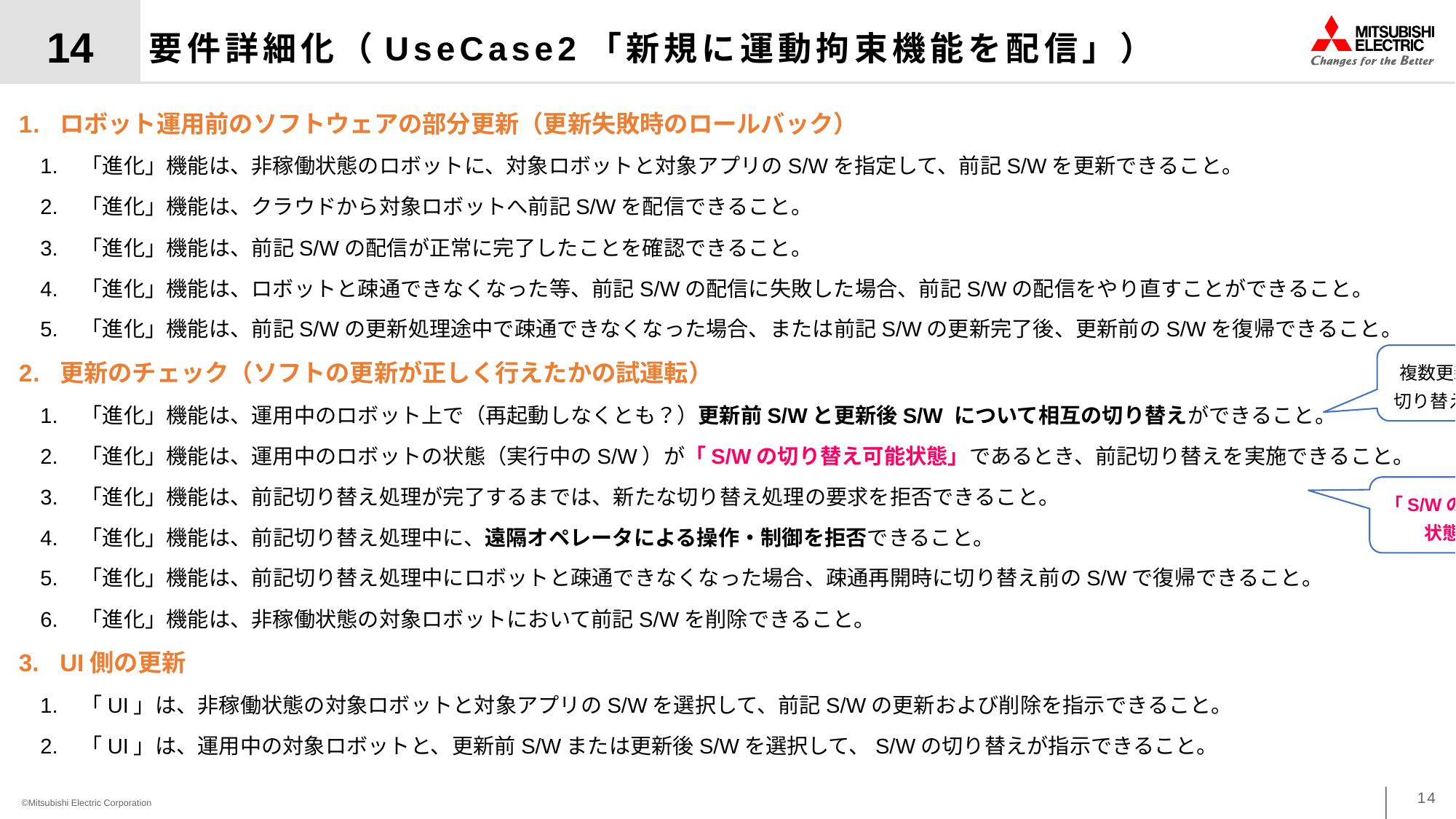

14
# 要件詳細化（UseCase2「新規に運動拘束機能を配信」）
ロボット運用前のソフトウェアの部分更新（更新失敗時のロールバック）
「進化」機能は、非稼働状態のロボットに、対象ロボットと対象アプリのS/Wを指定して、前記S/Wを更新できること。
「進化」機能は、クラウドから対象ロボットへ前記S/Wを配信できること。
「進化」機能は、前記S/Wの配信が正常に完了したことを確認できること。
「進化」機能は、ロボットと疎通できなくなった等、前記S/Wの配信に失敗した場合、前記S/Wの配信をやり直すことができること。
「進化」機能は、前記S/Wの更新処理途中で疎通できなくなった場合、または前記S/Wの更新完了後、更新前のS/Wを復帰できること。
更新のチェック（ソフトの更新が正しく行えたかの試運転）
「進化」機能は、運用中のロボット上で（再起動しなくとも？）更新前S/Wと更新後S/W について相互の切り替えができること。
「進化」機能は、運用中のロボットの状態（実行中のS/W）が「S/Wの切り替え可能状態」であるとき、前記切り替えを実施できること。
「進化」機能は、前記切り替え処理が完了するまでは、新たな切り替え処理の要求を拒否できること。
「進化」機能は、前記切り替え処理中に、遠隔オペレータによる操作・制御を拒否できること。
「進化」機能は、前記切り替え処理中にロボットと疎通できなくなった場合、疎通再開時に切り替え前のS/Wで復帰できること。
「進化」機能は、非稼働状態の対象ロボットにおいて前記S/Wを削除できること。
UI側の更新
「UI」は、非稼働状態の対象ロボットと対象アプリのS/Wを選択して、前記S/Wの更新および削除を指示できること。
「UI」は、運用中の対象ロボットと、更新前S/Wまたは更新後S/Wを選択して、S/Wの切り替えが指示できること。
複数更新後S/Wの
切り替えは必要か？
「S/Wの切り替え可能状態」とは？
14